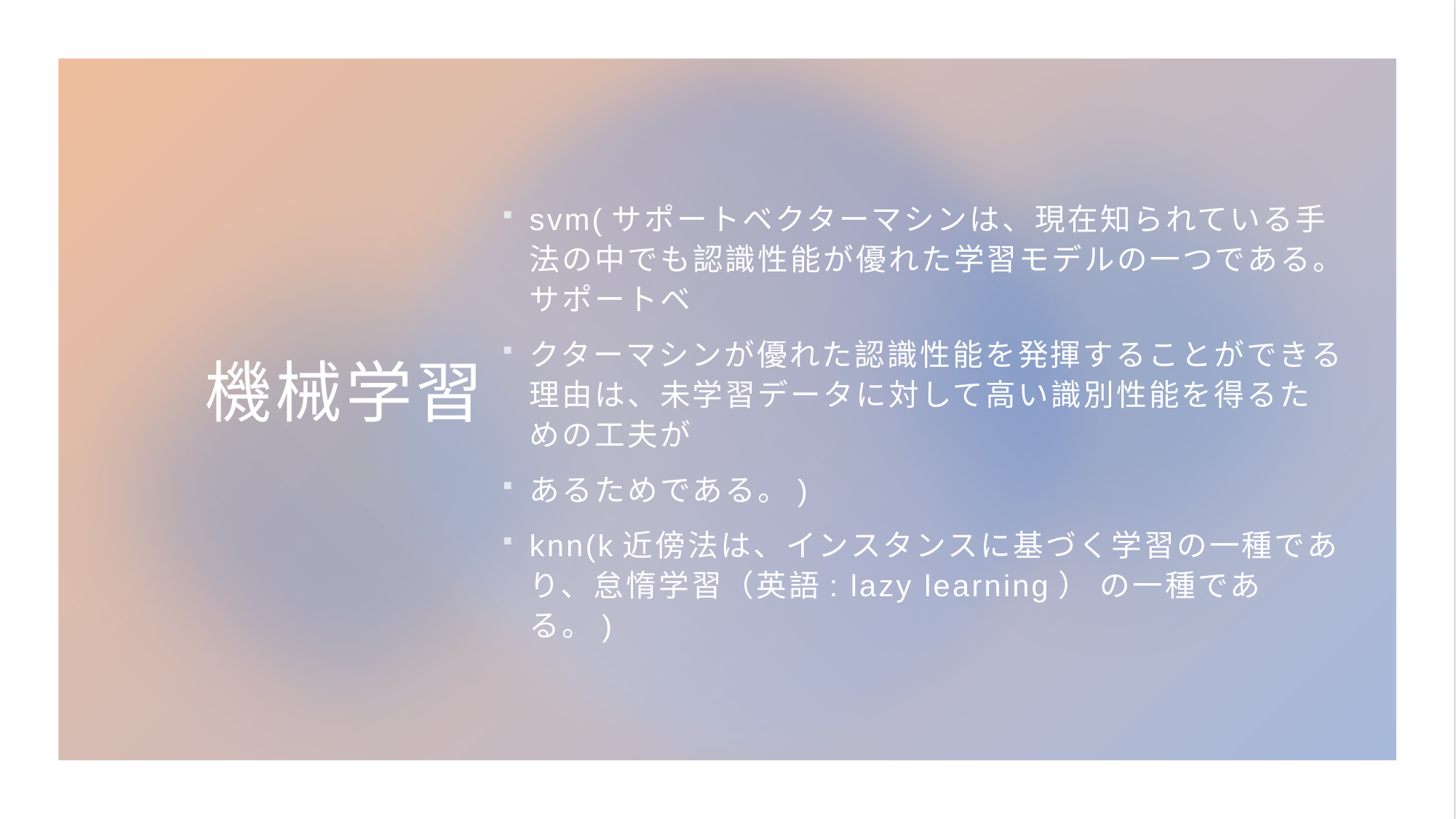

# 機械学習
svm(サポートベクターマシンは、現在知られている手法の中でも認識性能が優れた学習モデルの一つである。サポートベ
クターマシンが優れた認識性能を発揮することができる理由は、未学習データに対して高い識別性能を得るための工夫が
あるためである。)
knn(k近傍法は、インスタンスに基づく学習の一種であり、怠惰学習（英語: lazy learning） の一種である。)